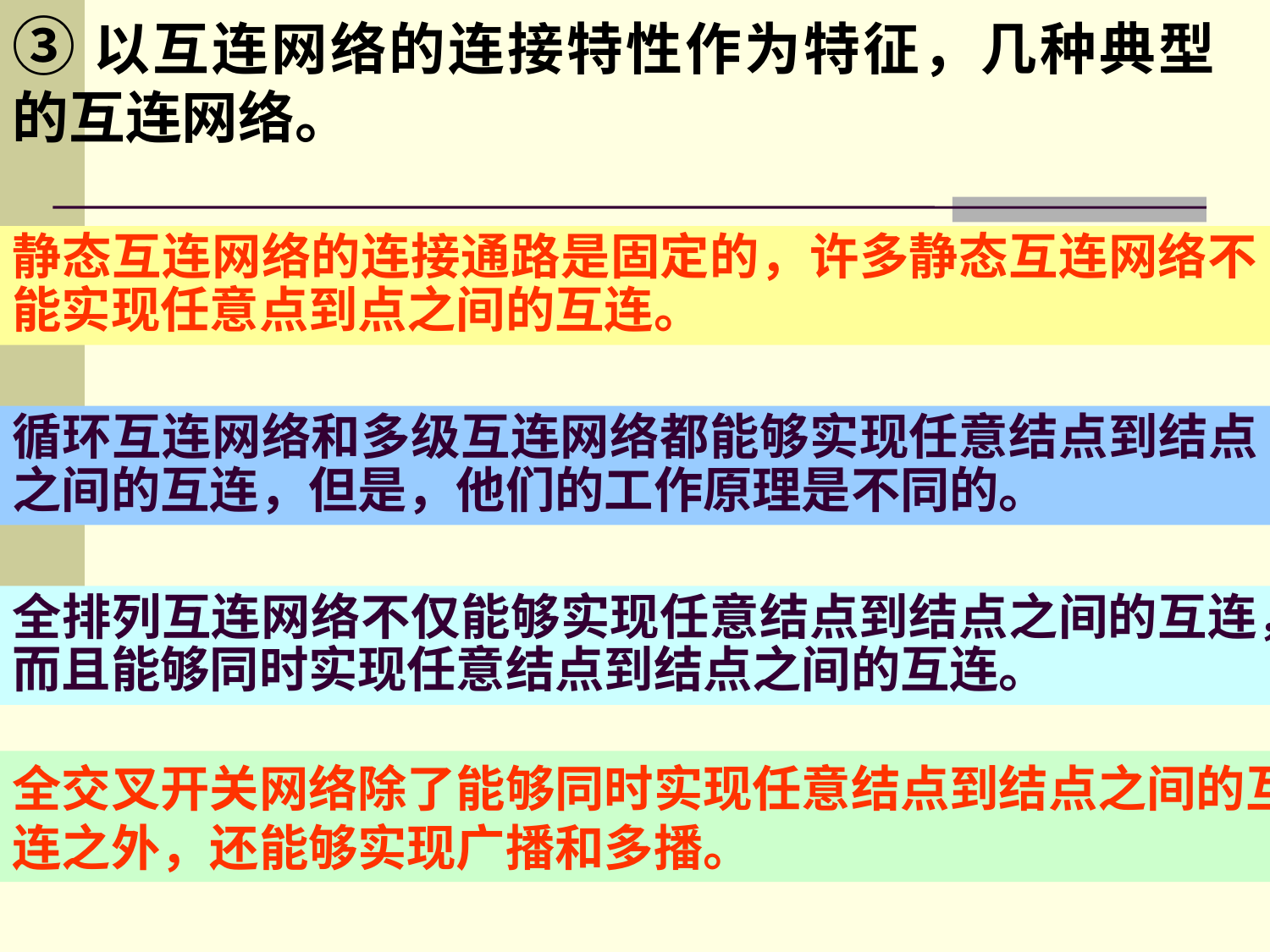

③以互连网络的连接特性作为特征，几种典型的互连网络。
静态互连网络的连接通路是固定的，许多静态互连网络不能实现任意点到点之间的互连。
循环互连网络和多级互连网络都能够实现任意结点到结点之间的互连，但是，他们的工作原理是不同的。
全排列互连网络不仅能够实现任意结点到结点之间的互连，而且能够同时实现任意结点到结点之间的互连。
全交叉开关网络除了能够同时实现任意结点到结点之间的互连之外，还能够实现广播和多播。
24